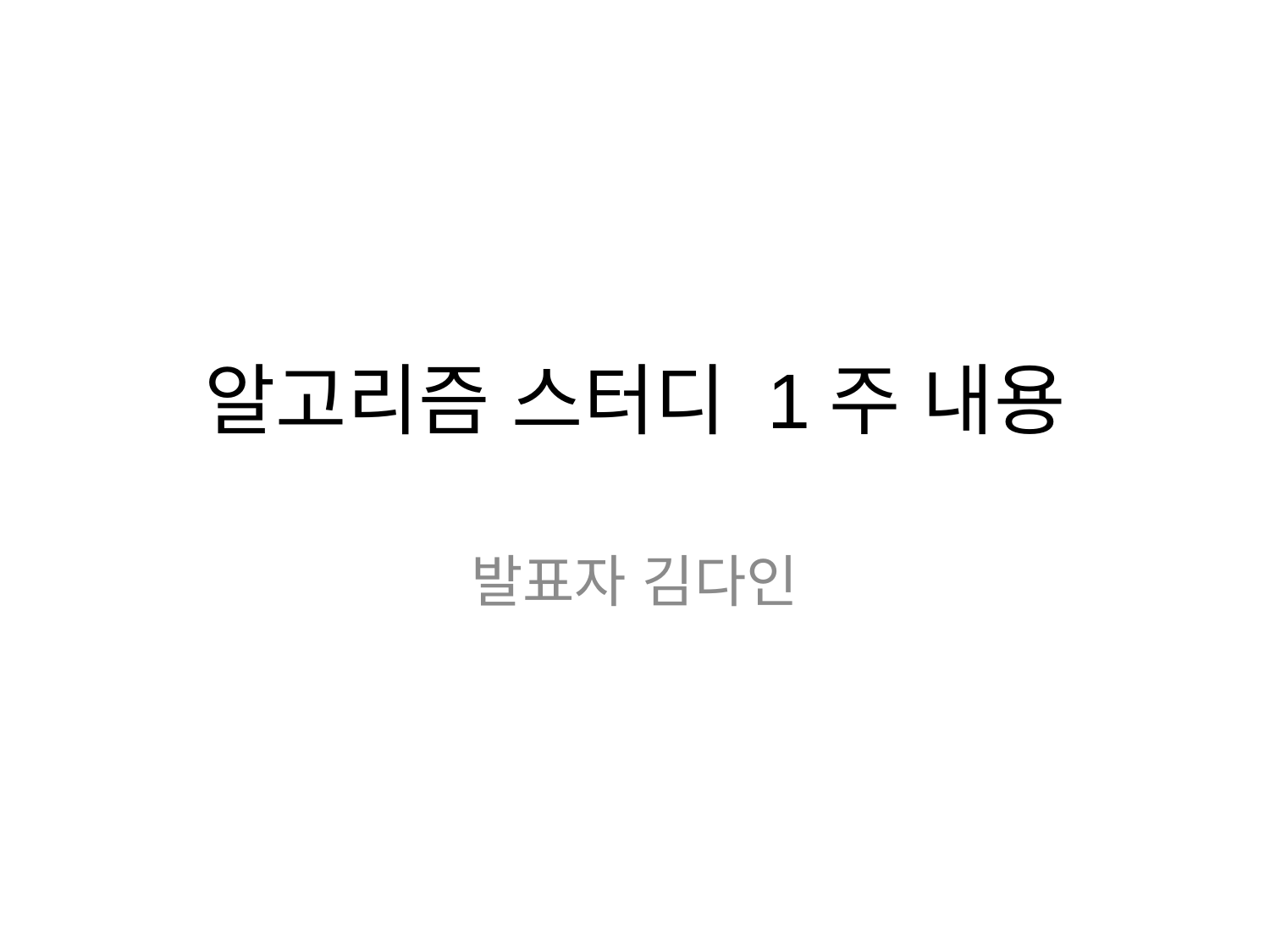

# 알고리즘 스터디 1주 내용
발표자 김다인